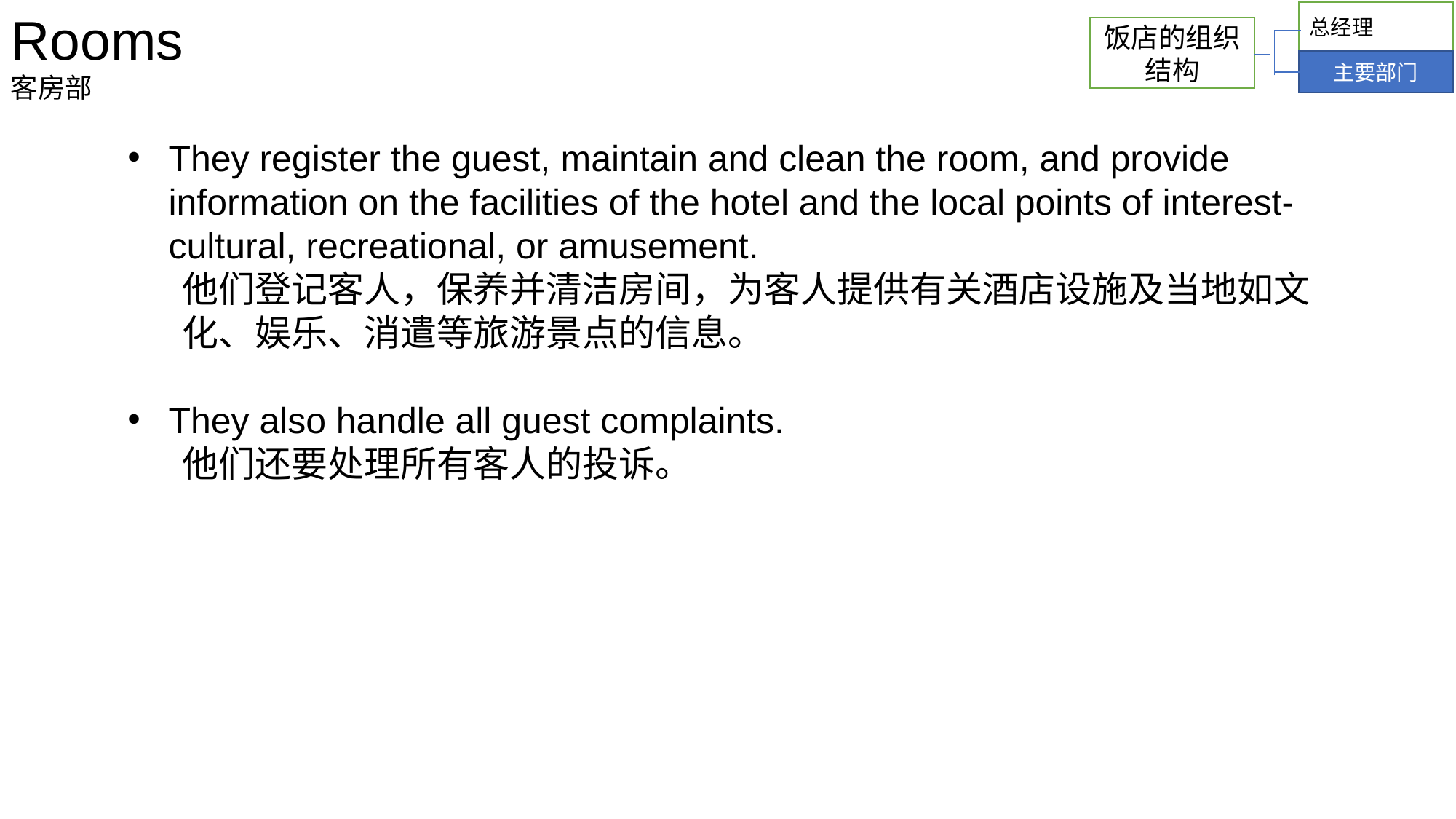

Rooms
客房部
总经理
饭店的组织结构
主要部门
They register the guest, maintain and clean the room, and provide information on the facilities of the hotel and the local points of interest-cultural, recreational, or amusement.
他们登记客人，保养并清洁房间，为客人提供有关酒店设施及当地如文化、娱乐、消遣等旅游景点的信息。

They also handle all guest complaints.
他们还要处理所有客人的投诉。